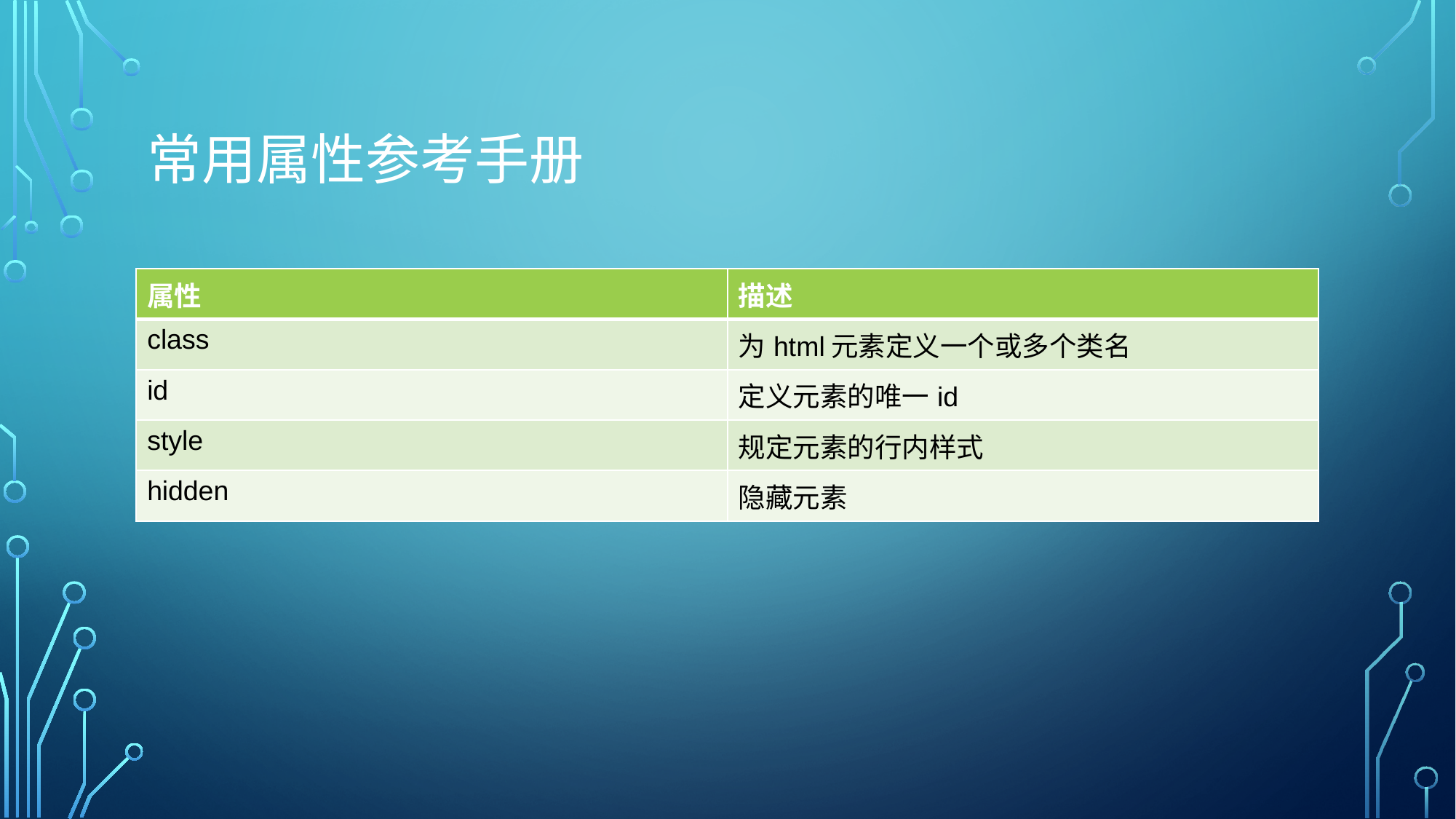

# 常用属性参考手册
| 属性 | 描述 |
| --- | --- |
| class | 为html元素定义一个或多个类名 |
| id | 定义元素的唯一id |
| style | 规定元素的行内样式 |
| hidden | 隐藏元素 |